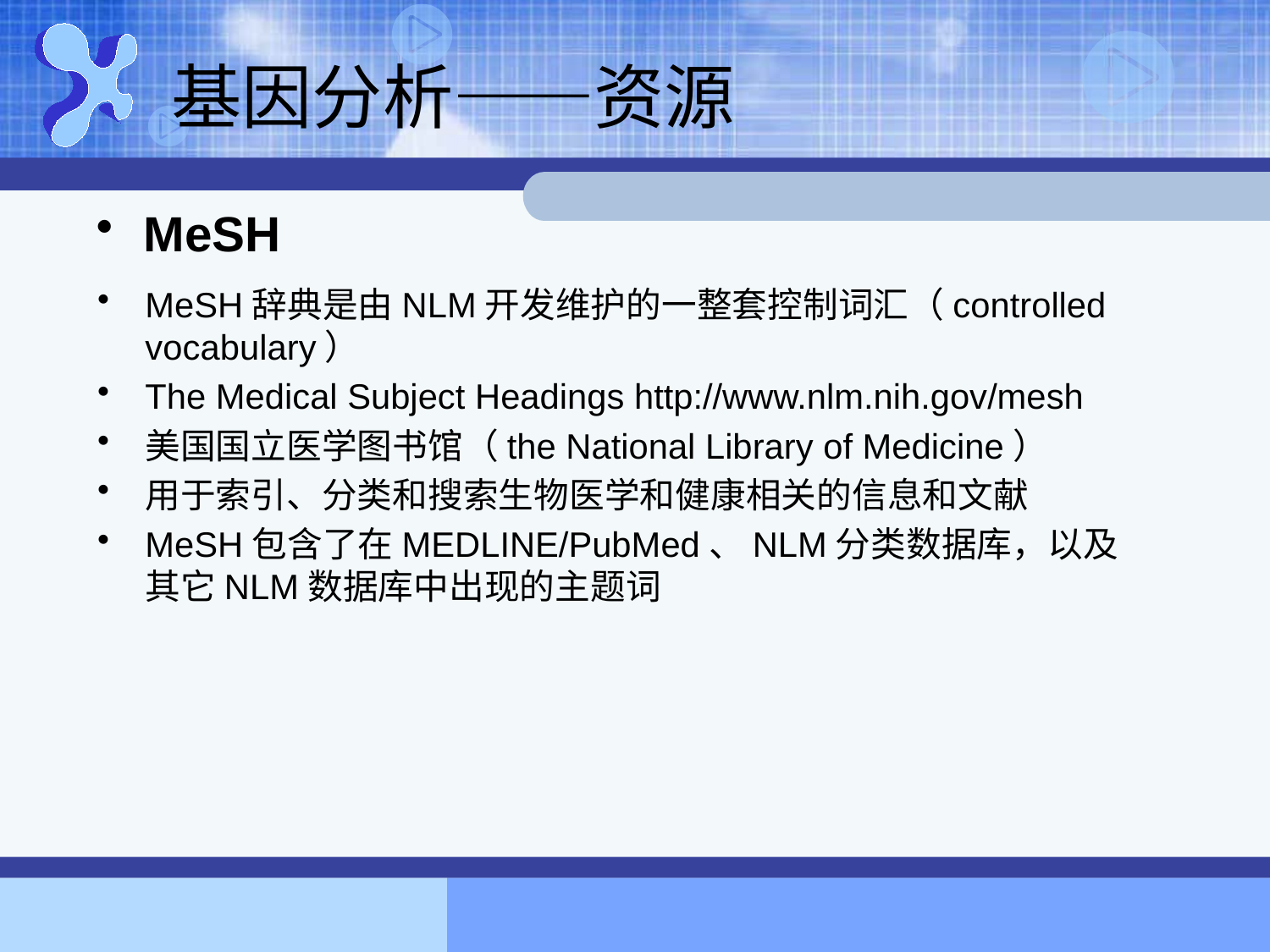

# 基因分析——资源
MeSH
MeSH辞典是由NLM开发维护的一整套控制词汇（controlled vocabulary）
The Medical Subject Headings http://www.nlm.nih.gov/mesh
美国国立医学图书馆（the National Library of Medicine）
用于索引、分类和搜索生物医学和健康相关的信息和文献
MeSH包含了在MEDLINE/PubMed、NLM分类数据库，以及其它NLM数据库中出现的主题词